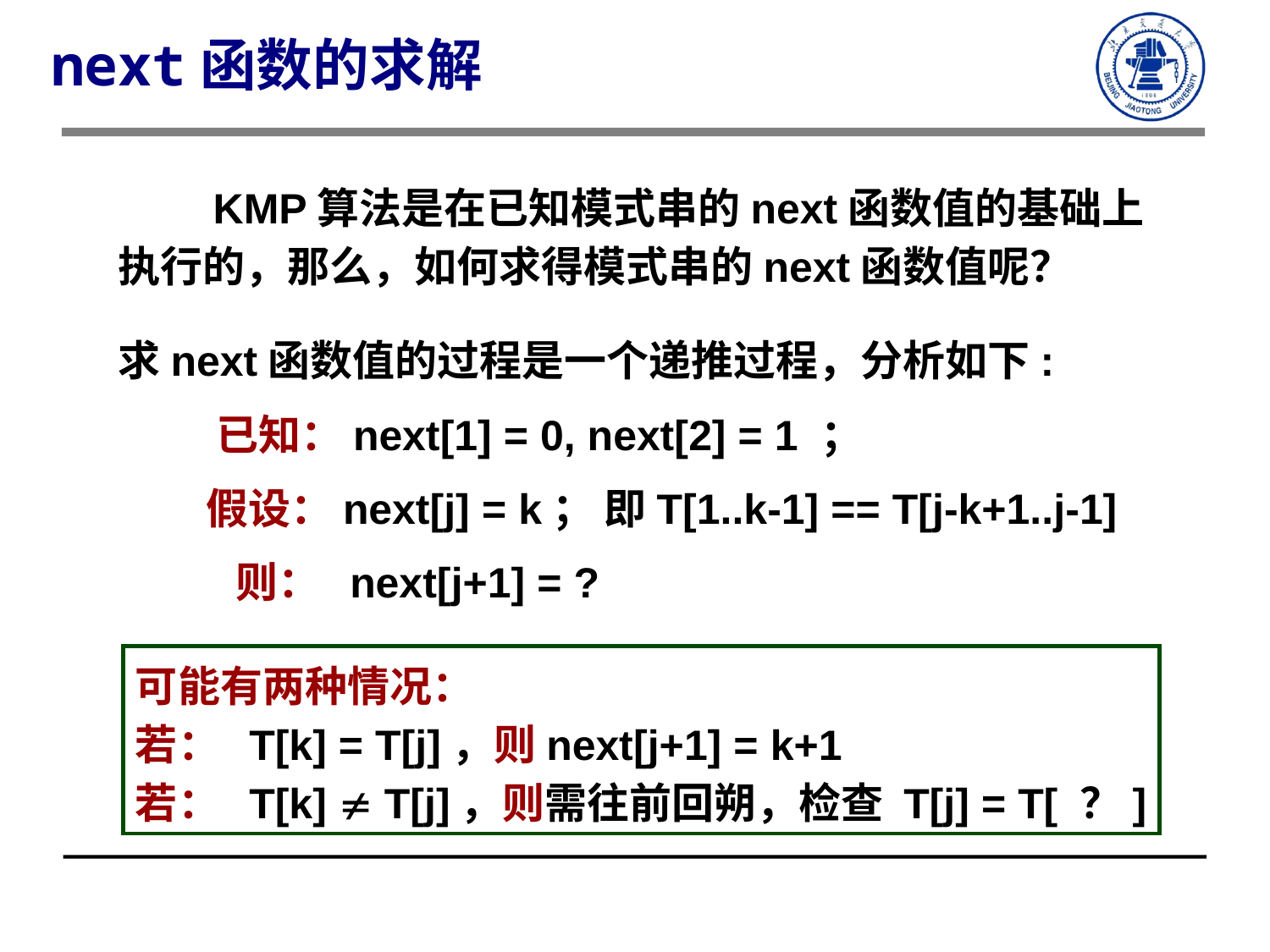

next函数的求解
　　KMP算法是在已知模式串的next函数值的基础上执行的，那么，如何求得模式串的next函数值呢？
求next函数值的过程是一个递推过程，分析如下:
已知：next[1] = 0, next[2] = 1 ；
假设：next[j] = k； 即T[1..k-1] == T[j-k+1..j-1]
则：  next[j+1] = ?
可能有两种情况：
若：  T[k] = T[j]，则next[j+1] = k+1
若：  T[k] ≠ T[j]，则需往前回朔，检查 T[j] = T[ ？]